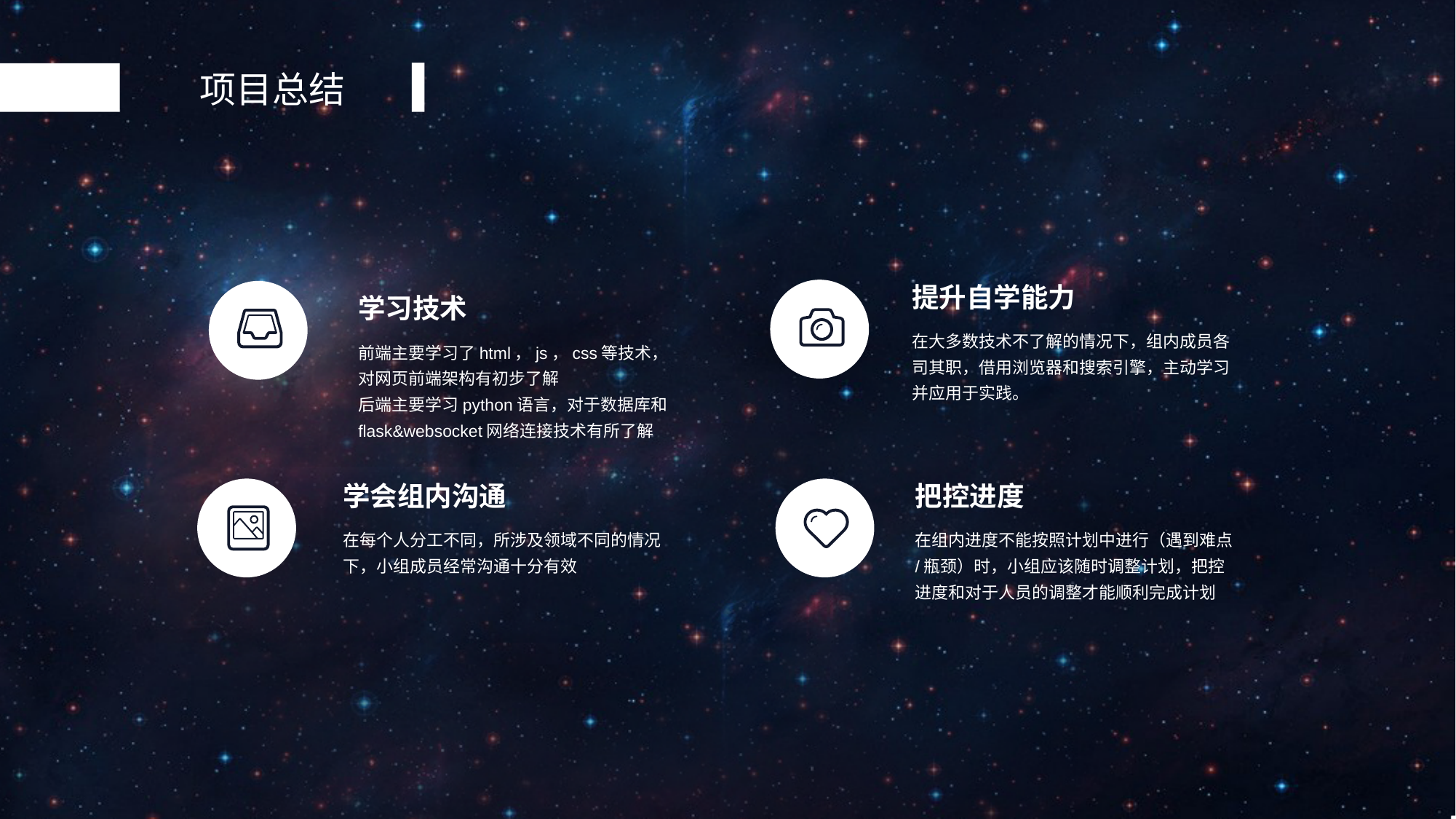

项目总结

提升自学能力

学习技术

在大多数技术不了解的情况下，组内成员各司其职，借用浏览器和搜索引擎，主动学习并应用于实践。
前端主要学习了html，js，css等技术，对网页前端架构有初步了解
后端主要学习python语言，对于数据库和flask&websocket网络连接技术有所了解
学会组内沟通
把控进度

在每个人分工不同，所涉及领域不同的情况下，小组成员经常沟通十分有效
在组内进度不能按照计划中进行（遇到难点/瓶颈）时，小组应该随时调整计划，把控进度和对于人员的调整才能顺利完成计划